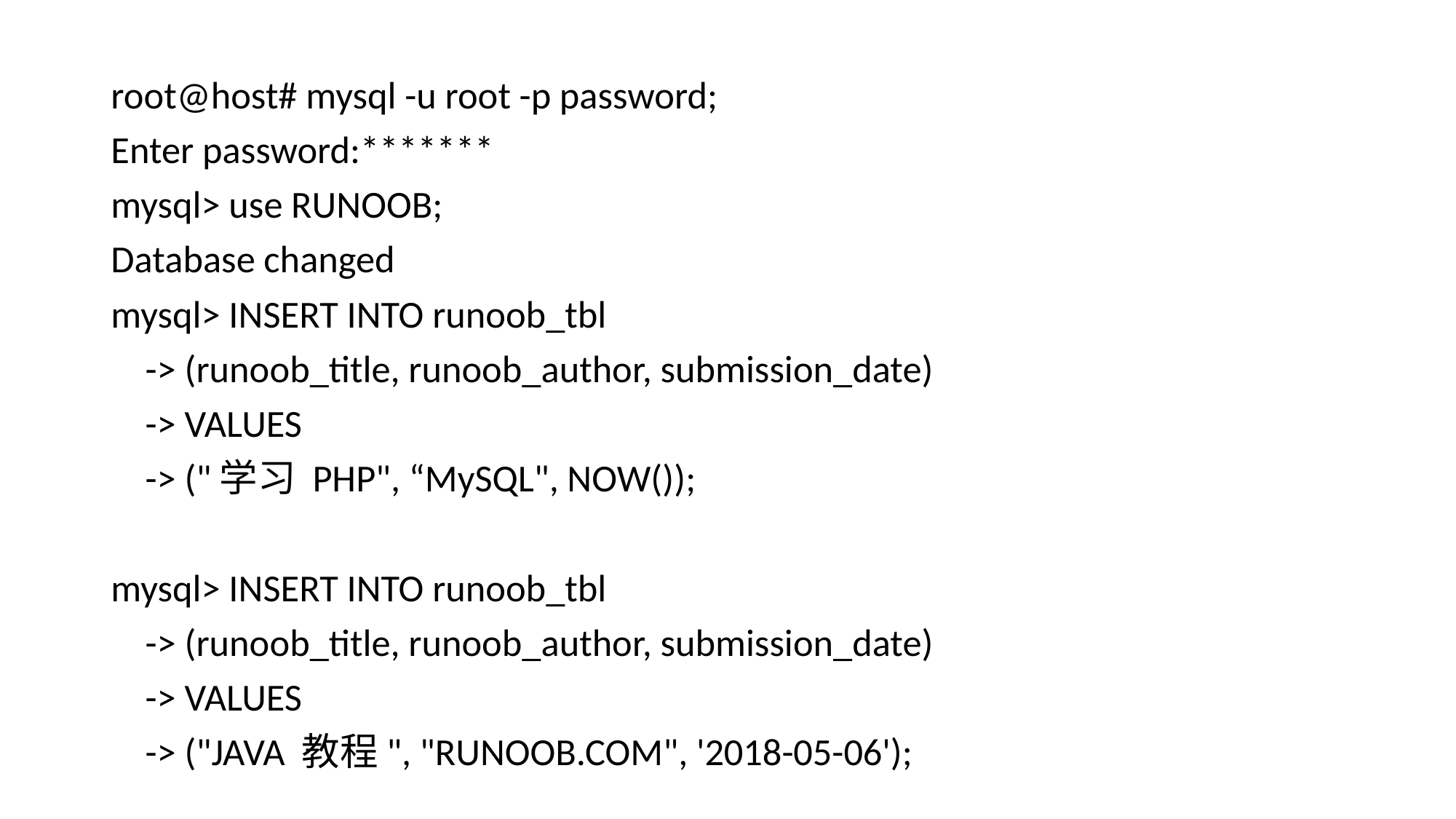

root@host# mysql -u root -p password;
Enter password:*******
mysql> use RUNOOB;
Database changed
mysql> INSERT INTO runoob_tbl
    -> (runoob_title, runoob_author, submission_date)
    -> VALUES
    -> ("学习 PHP", “MySQL", NOW());

mysql> INSERT INTO runoob_tbl
    -> (runoob_title, runoob_author, submission_date)
    -> VALUES
    -> ("JAVA 教程", "RUNOOB.COM", '2018-05-06');